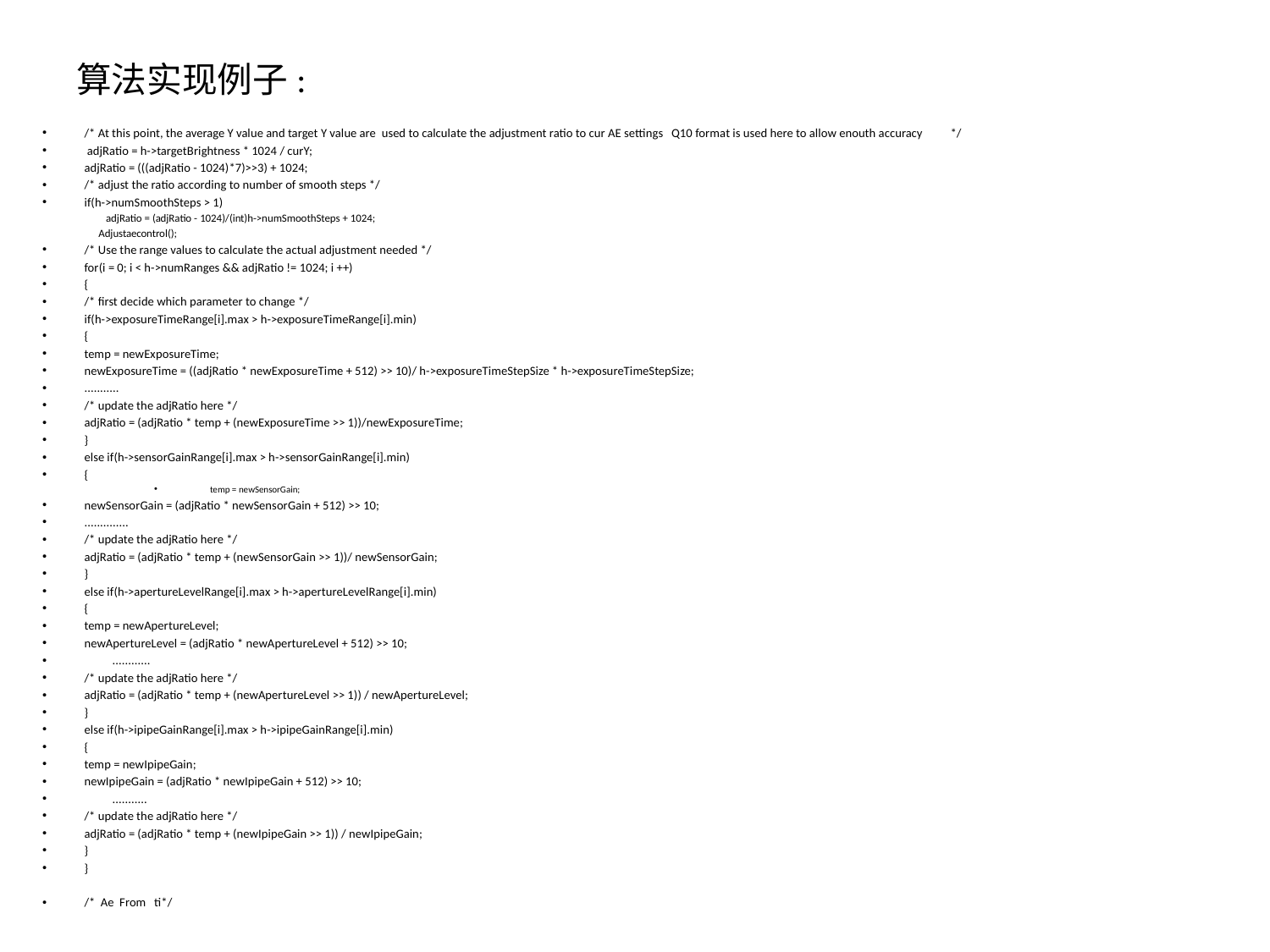

# 算法实现例子:
/* At this point, the average Y value and target Y value are  used to calculate the adjustment ratio to cur AE settings   Q10 format is used here to allow enouth accuracy	*/
 adjRatio = h->targetBrightness * 1024 / curY;
adjRatio = (((adjRatio - 1024)*7)>>3) + 1024;
/* adjust the ratio according to number of smooth steps */
if(h->numSmoothSteps > 1)
   adjRatio = (adjRatio - 1024)/(int)h->numSmoothSteps + 1024;
Adjustaecontrol();
/* Use the range values to calculate the actual adjustment needed */
for(i = 0; i < h->numRanges && adjRatio != 1024; i ++)
{
	/* first decide which parameter to change */
	if(h->exposureTimeRange[i].max > h->exposureTimeRange[i].min)
	{
		temp = newExposureTime;
		newExposureTime = ((adjRatio * newExposureTime + 512) >> 10)/ h->exposureTimeStepSize * h->exposureTimeStepSize;
		...........
		/* update the adjRatio here */
		adjRatio = (adjRatio * temp + (newExposureTime >> 1))/newExposureTime;
	}
	else if(h->sensorGainRange[i].max > h->sensorGainRange[i].min)
	{
	temp = newSensorGain;
		newSensorGain = (adjRatio * newSensorGain + 512) >> 10;
		..............
		/* update the adjRatio here */
		adjRatio = (adjRatio * temp + (newSensorGain >> 1))/ newSensorGain;
	}
	else if(h->apertureLevelRange[i].max > h->apertureLevelRange[i].min)
	{
		temp = newApertureLevel;
		newApertureLevel = (adjRatio * newApertureLevel + 512) >> 10;
      		............
		/* update the adjRatio here */
		adjRatio = (adjRatio * temp + (newApertureLevel >> 1)) / newApertureLevel;
	}
	else if(h->ipipeGainRange[i].max > h->ipipeGainRange[i].min)
	{
		temp = newIpipeGain;
		newIpipeGain = (adjRatio * newIpipeGain + 512) >> 10;
      		...........
		/* update the adjRatio here */
		adjRatio = (adjRatio * temp + (newIpipeGain >> 1)) / newIpipeGain;
	}
}

/*  Ae  From   ti*/